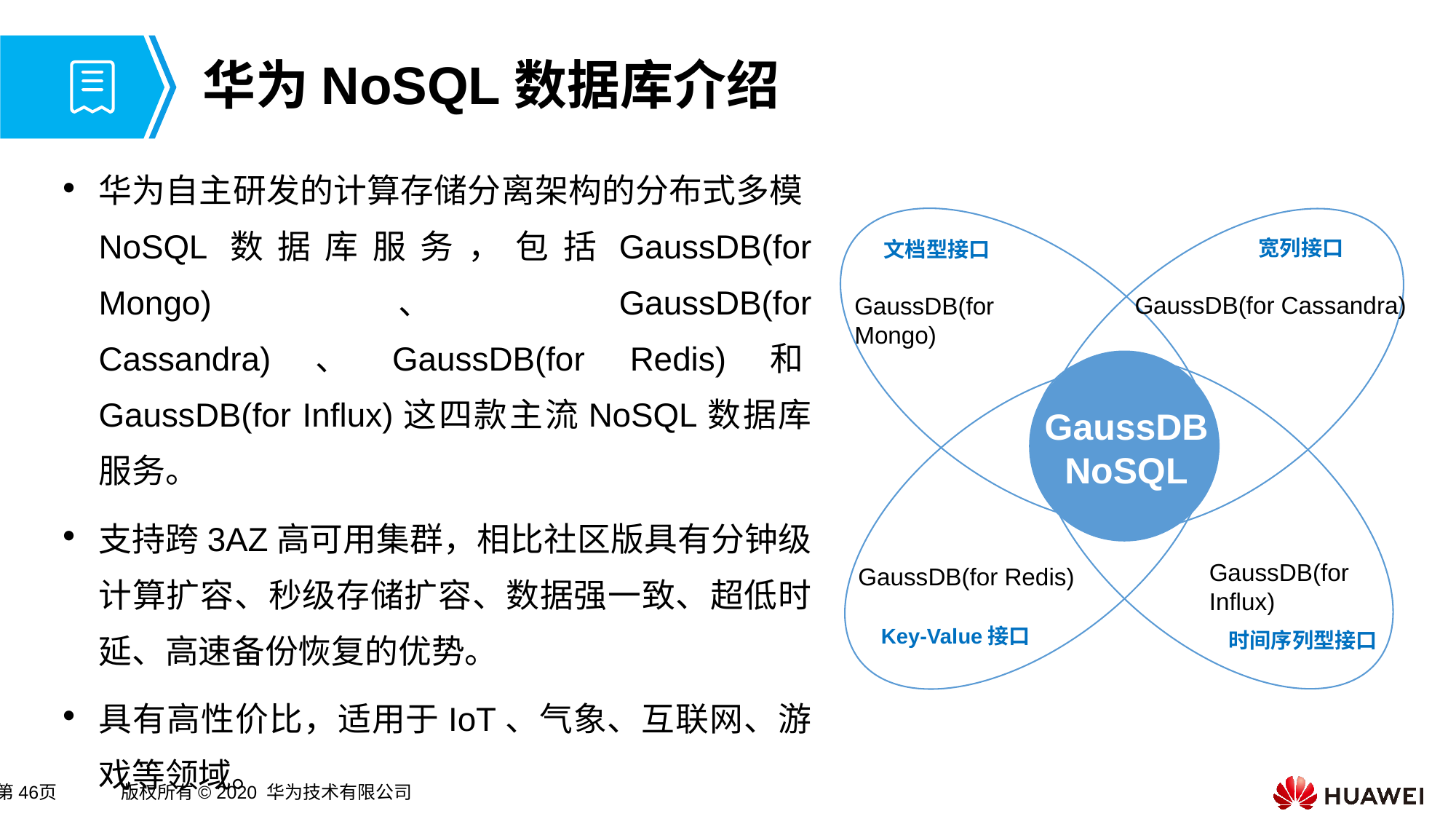

# 华为NoSQL数据库介绍
华为自主研发的计算存储分离架构的分布式多模NoSQL数据库服务，包括GaussDB(for Mongo)、GaussDB(for Cassandra)、GaussDB(for Redis)和GaussDB(for Influx)这四款主流NoSQL数据库服务。
支持跨3AZ高可用集群，相比社区版具有分钟级计算扩容、秒级存储扩容、数据强一致、超低时延、高速备份恢复的优势。
具有高性价比，适用于IoT、气象、互联网、游戏等领域。
宽列接口
文档型接口

GaussDB
NoSQL

Key-Value接口
时间序列型接口
GaussDB(for Cassandra)
GaussDB(for Mongo)
GaussDB(for Influx)
GaussDB(for Redis)